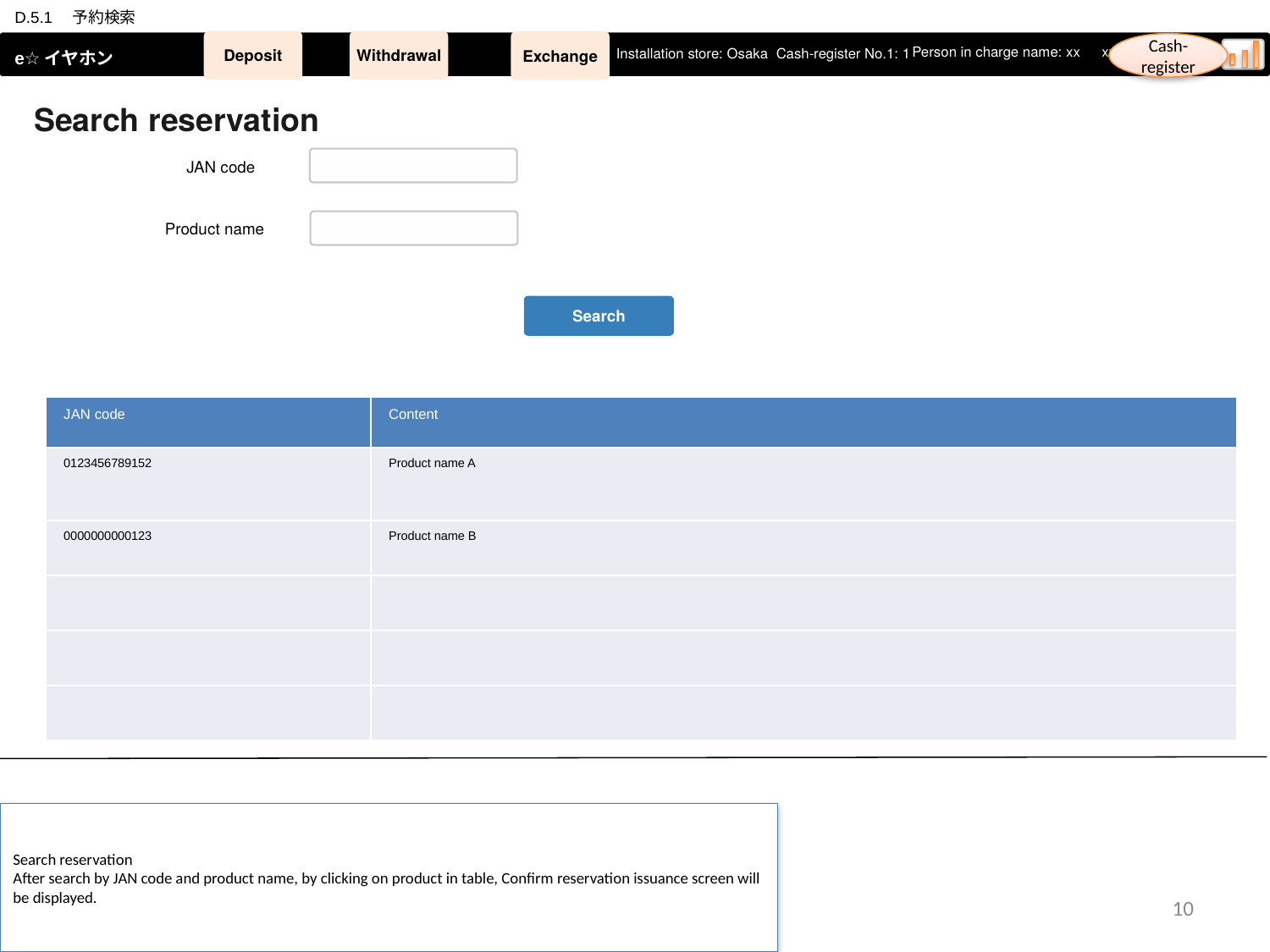

D.5.1　予約検索
Withdrawal
Deposit
Exchange
  e☆イヤホン
  e☆イヤホン
Cash-register
Person in charge name: xx　xx
Cash-register No.1: 1
Installation store: Osaka
設置店舗:大阪
レジ番号:1
担当者名:xx　xx

Search reservation

JAN code

Product name
Search
| JAN code | Content |
| --- | --- |
| 0123456789152 | Product name A |
| 0000000000123 | Product name B |
|  |  |
|  |  |
|  |  |
Search reservation
After search by JAN code and product name, by clicking on product in table, Confirm reservation issuance screen will be displayed.
10